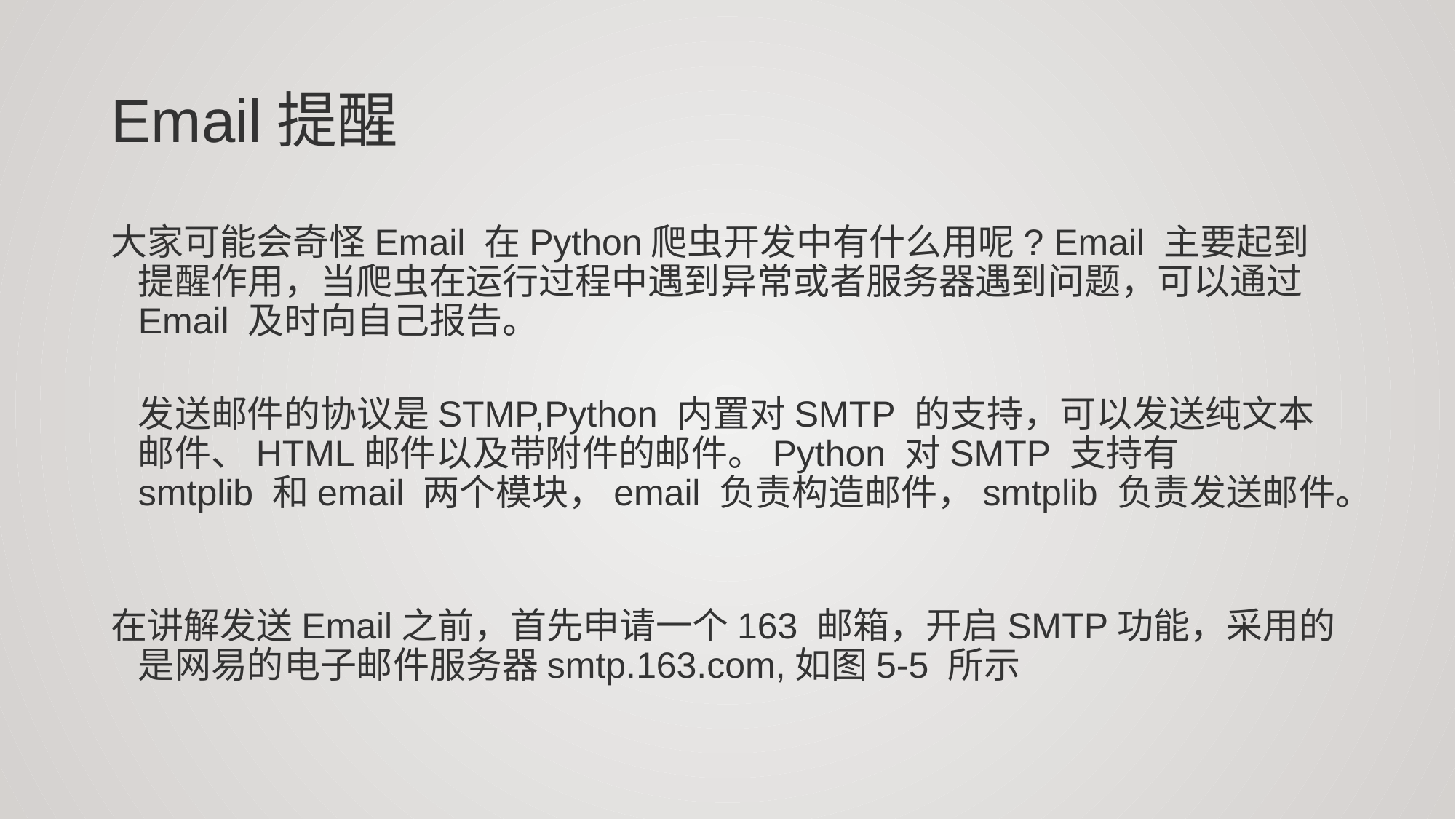

# Email提醒
大家可能会奇怪Email 在Python爬虫开发中有什么用呢? Email 主要起到提醒作用，当爬虫在运行过程中遇到异常或者服务器遇到问题，可以通过Email 及时向自己报告。
发送邮件的协议是STMP,Python 内置对SMTP 的支持，可以发送纯文本邮件、HTML邮件以及带附件的邮件。Python 对SMTP 支持有smtplib 和email 两个模块，email 负责构造邮件，smtplib 负责发送邮件。
在讲解发送Email之前，首先申请一个163 邮箱，开启SMTP功能，采用的是网易的电子邮件服务器smtp.163.com,如图5-5 所示